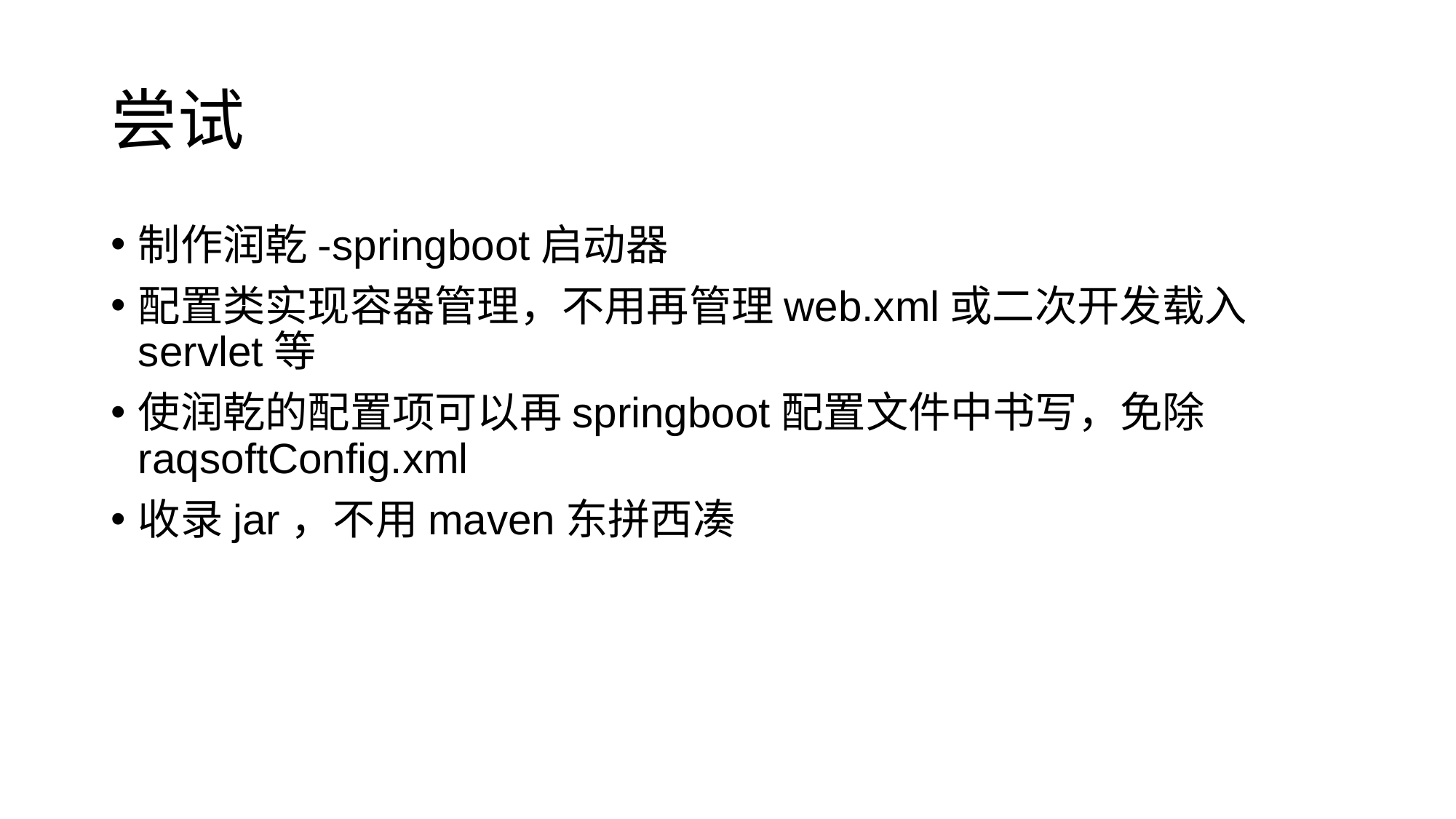

# 尝试
制作润乾-springboot启动器
配置类实现容器管理，不用再管理web.xml或二次开发载入servlet等
使润乾的配置项可以再springboot配置文件中书写，免除raqsoftConfig.xml
收录jar，不用maven东拼西凑